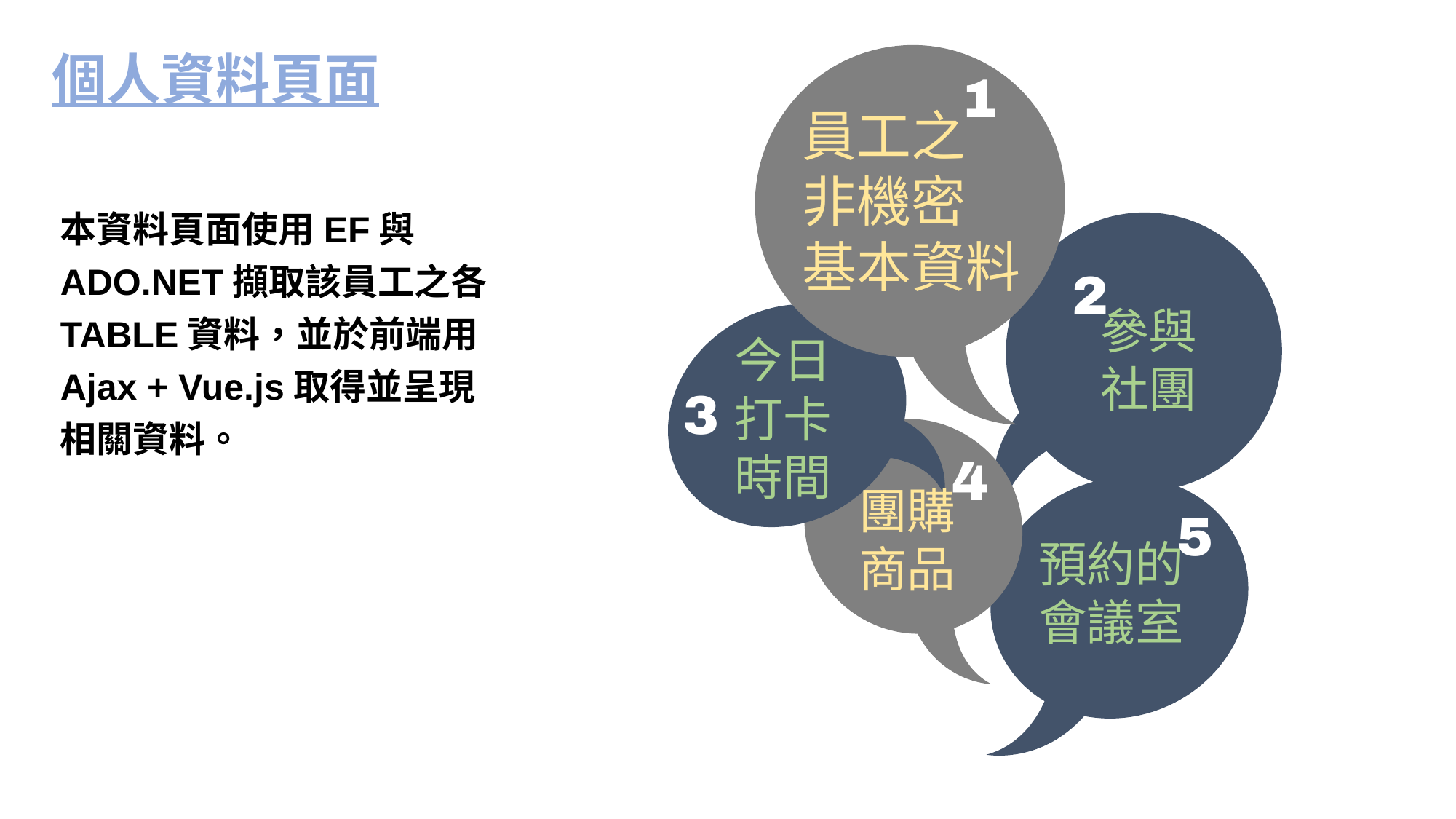

個人資料頁面
1

員工之
非機密
基本資料
本資料頁面使用EF與ADO.NET擷取該員工之各TABLE資料，並於前端用Ajax + Vue.js取得並呈現相關資料。

2
參與
社團

今日打卡時間
3

4
團購商品

5
預約的會議室